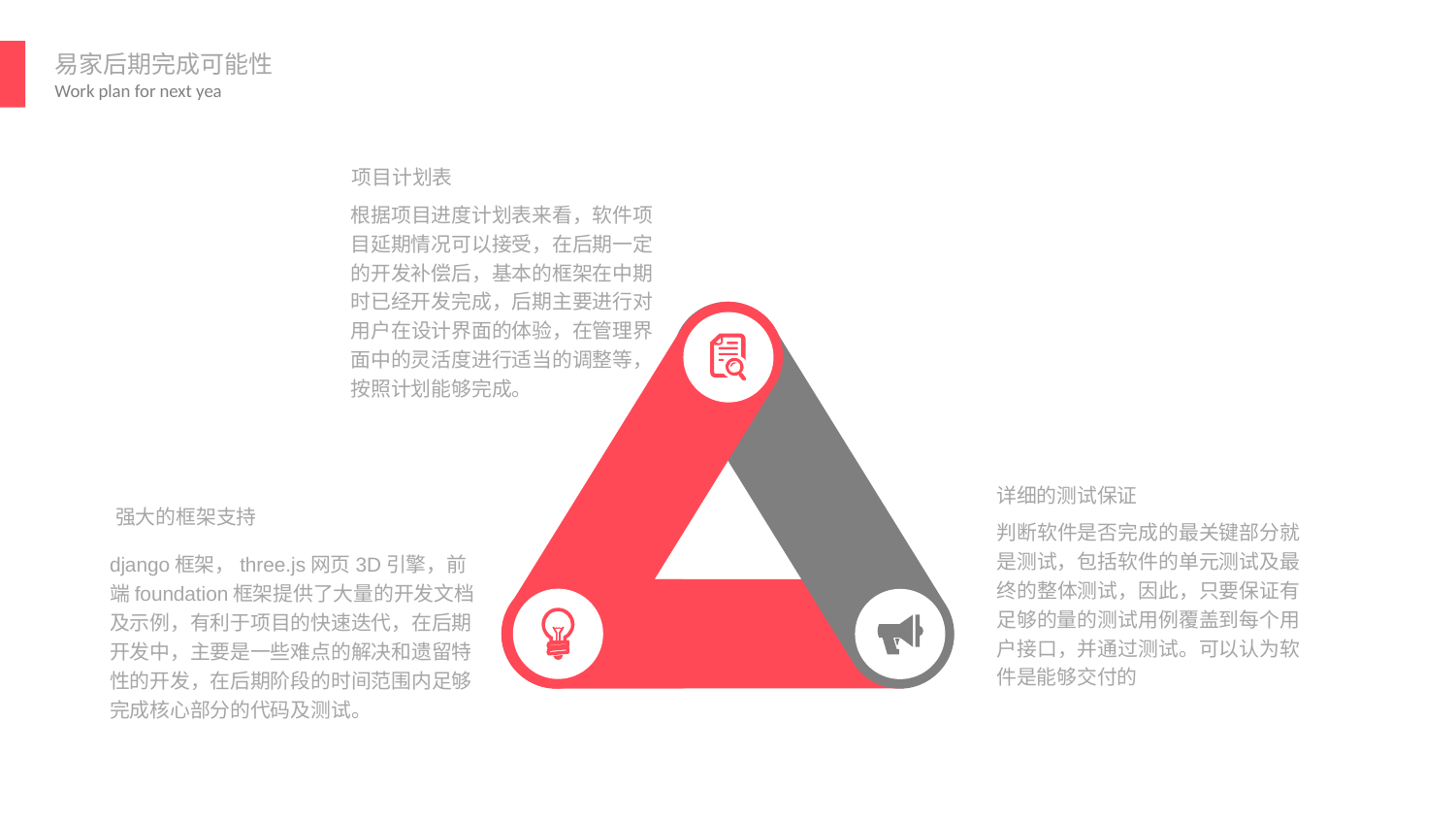

易家后期完成可能性

项目计划表
根据项目进度计划表来看，软件项目延期情况可以接受，在后期一定的开发补偿后，基本的框架在中期时已经开发完成，后期主要进行对用户在设计界面的体验，在管理界面中的灵活度进行适当的调整等，按照计划能够完成。

详细的测试保证
判断软件是否完成的最关键部分就是测试，包括软件的单元测试及最终的整体测试，因此，只要保证有足够的量的测试用例覆盖到每个用户接口，并通过测试。可以认为软件是能够交付的
强大的框架支持
django框架，three.js网页3D引擎，前端foundation框架提供了大量的开发文档及示例，有利于项目的快速迭代，在后期开发中，主要是一些难点的解决和遗留特性的开发，在后期阶段的时间范围内足够完成核心部分的代码及测试。